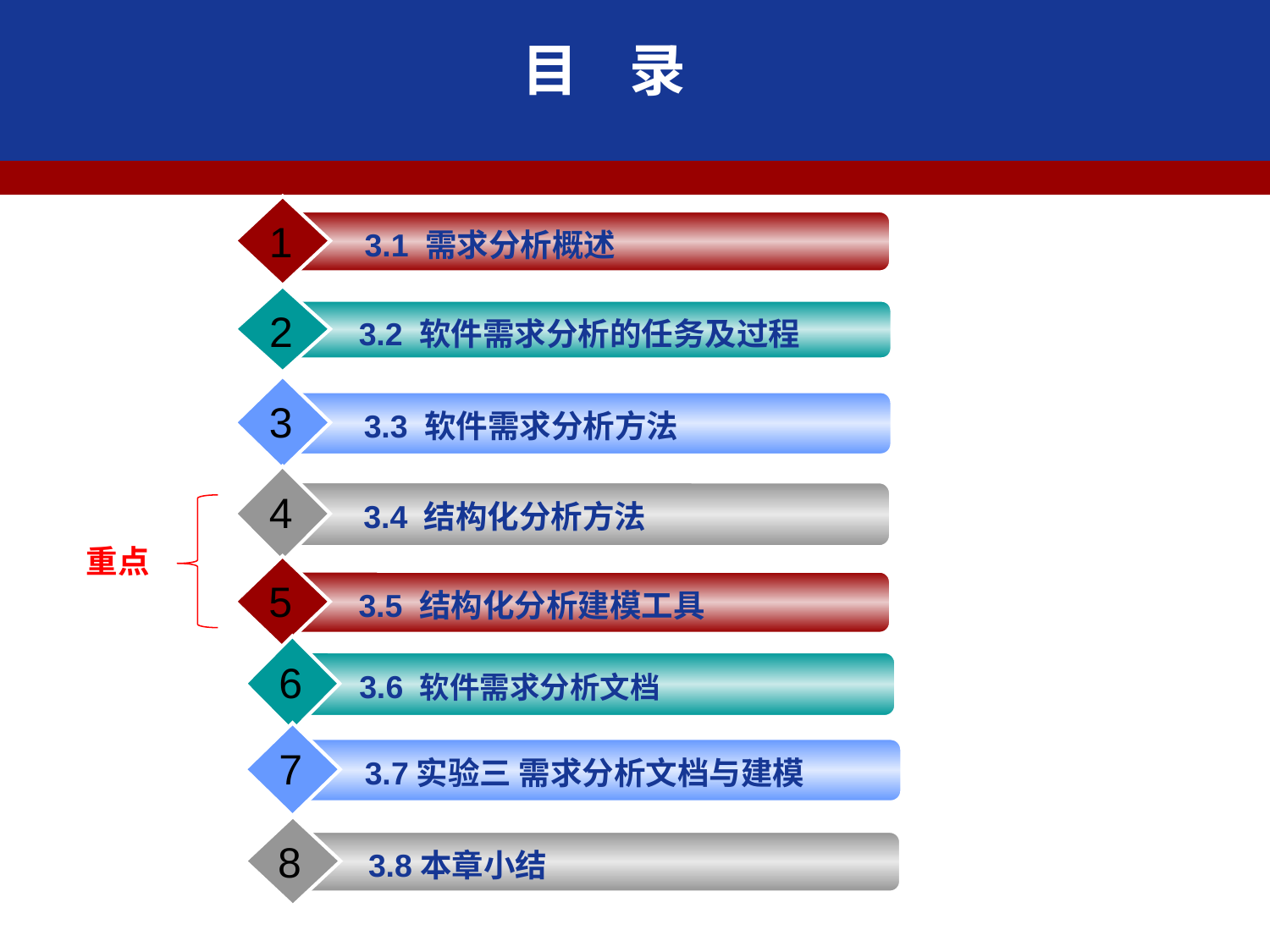

目    录

1

  3.1 需求分析概述

2

   3.2 软件需求分析的任务及过程

3

  3.3 软件需求分析方法

4

  3.4 结构化分析方法

重点

5

   3.5 结构化分析建模工具

6

  3.6 软件需求分析文档

7

 3.7实验三 需求分析文档与建模

8

 3.8本章小结